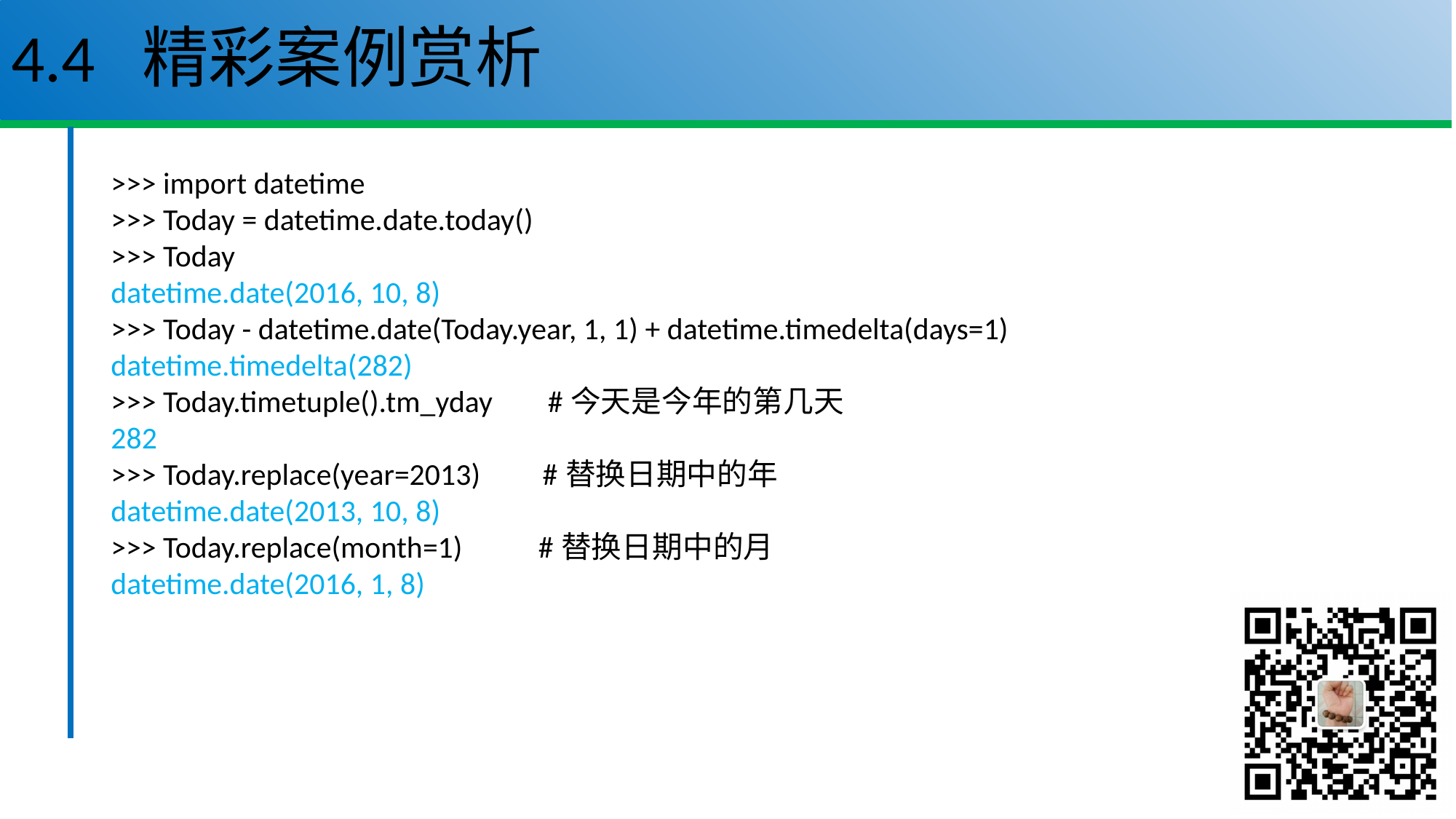

# 4.4  精彩案例赏析
>>> import datetime
>>> Today = datetime.date.today()
>>> Today
datetime.date(2016, 10, 8)
>>> Today - datetime.date(Today.year, 1, 1) + datetime.timedelta(days=1)
datetime.timedelta(282)
>>> Today.timetuple().tm_yday        #今天是今年的第几天
282
>>> Today.replace(year=2013)         #替换日期中的年
datetime.date(2013, 10, 8)
>>> Today.replace(month=1)           #替换日期中的月
datetime.date(2016, 1, 8)
33